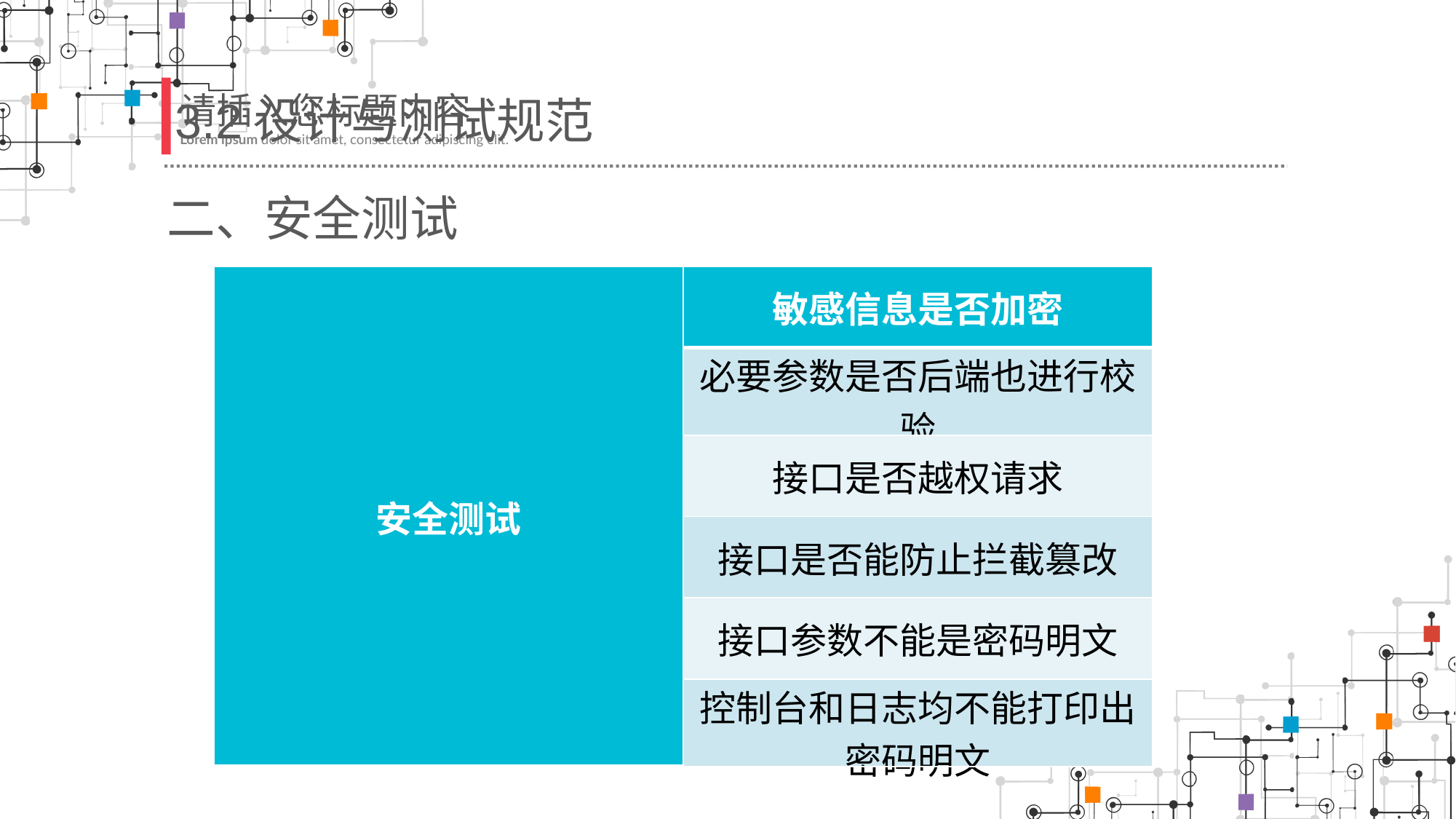

3.2设计与测试规范

       二、安全测试

| 安全测试 | 敏感信息是否加密 |
| --- | --- |
|  | 必要参数是否后端也进行校验 |
|  | 接口是否越权请求 |
|  | 接口是否能防止拦截篡改 |
|  | 接口参数不能是密码明文 |
|  | 控制台和日志均不能打印出密码明文 |
MORE THEN
YOU WAIT
TODAY